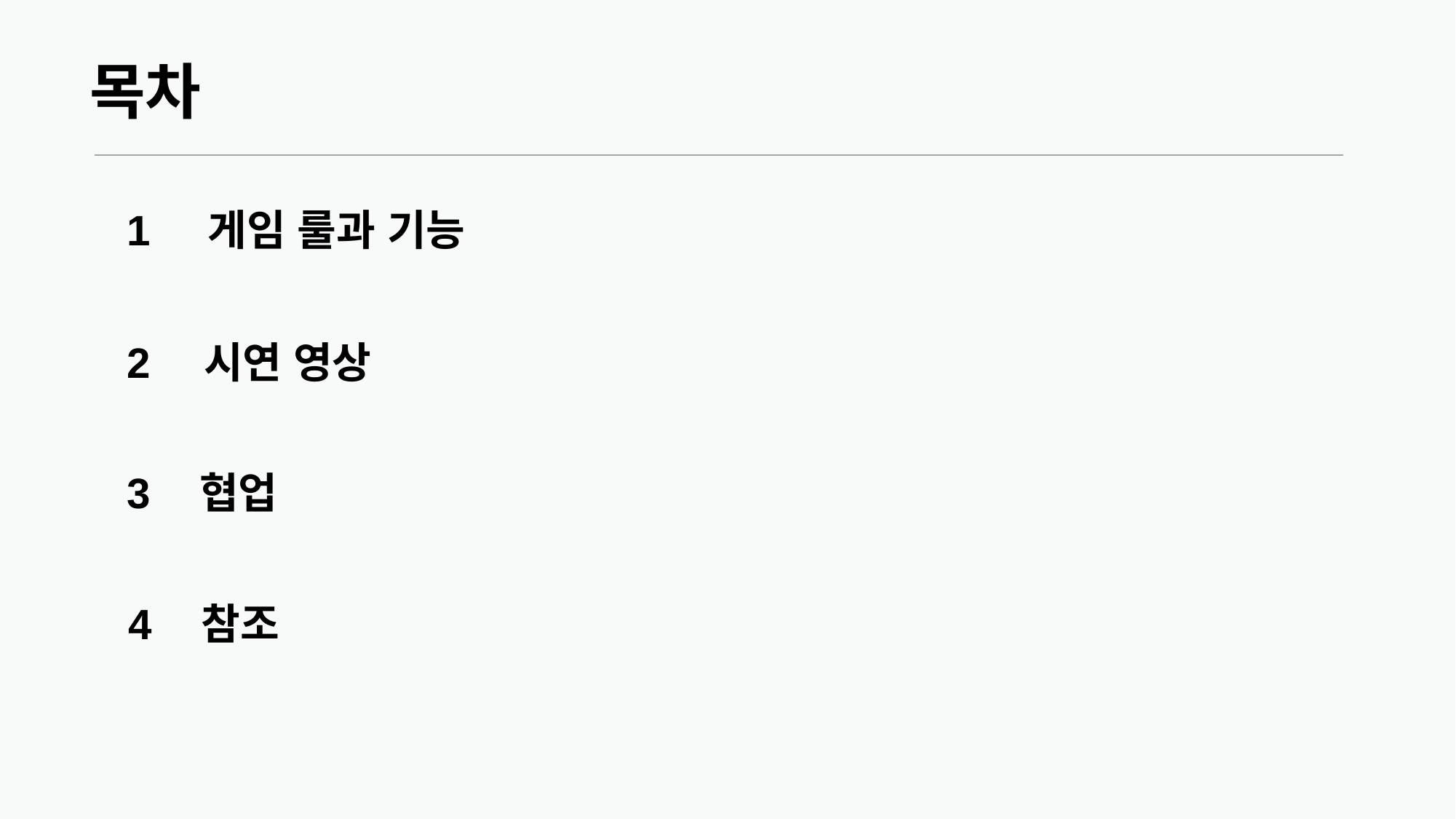

# 목차
1
게임 룰과 기능
2
시연 영상
3
협업
4
참조